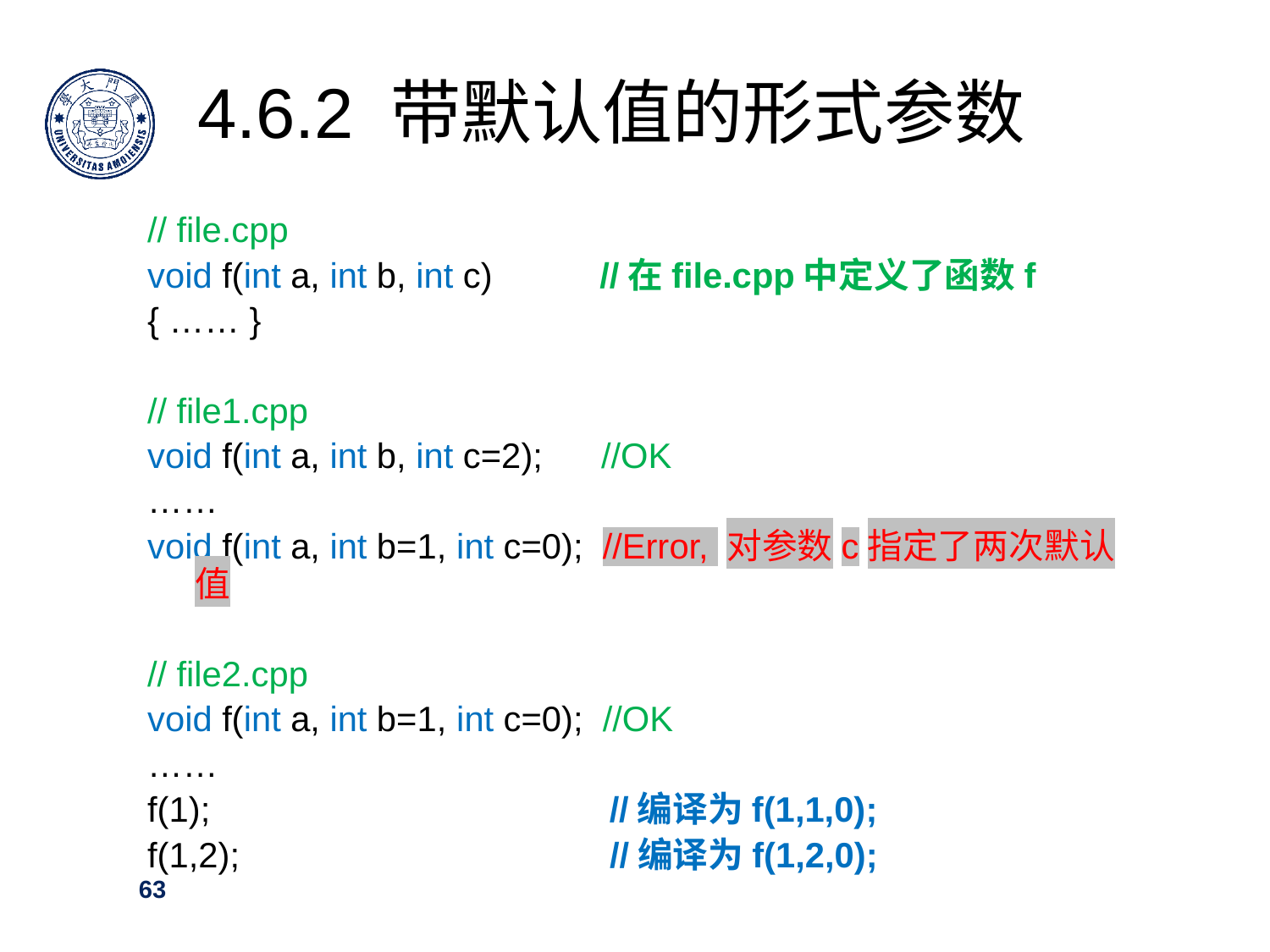

4.6.2 带默认值的形式参数
// file.cpp
void f(int a, int b, int c)           //在file.cpp中定义了函数f
{ …… }

// file1.cpp
void f(int a, int b, int c=2);      //OK
……
void f(int a, int b=1, int c=0);  //Error, 对参数c指定了两次默认值

// file2.cpp
void f(int a, int b=1, int c=0);  //OK
……
f(1);                                         //编译为f(1,1,0);
f(1,2);                                      //编译为f(1,2,0);
63